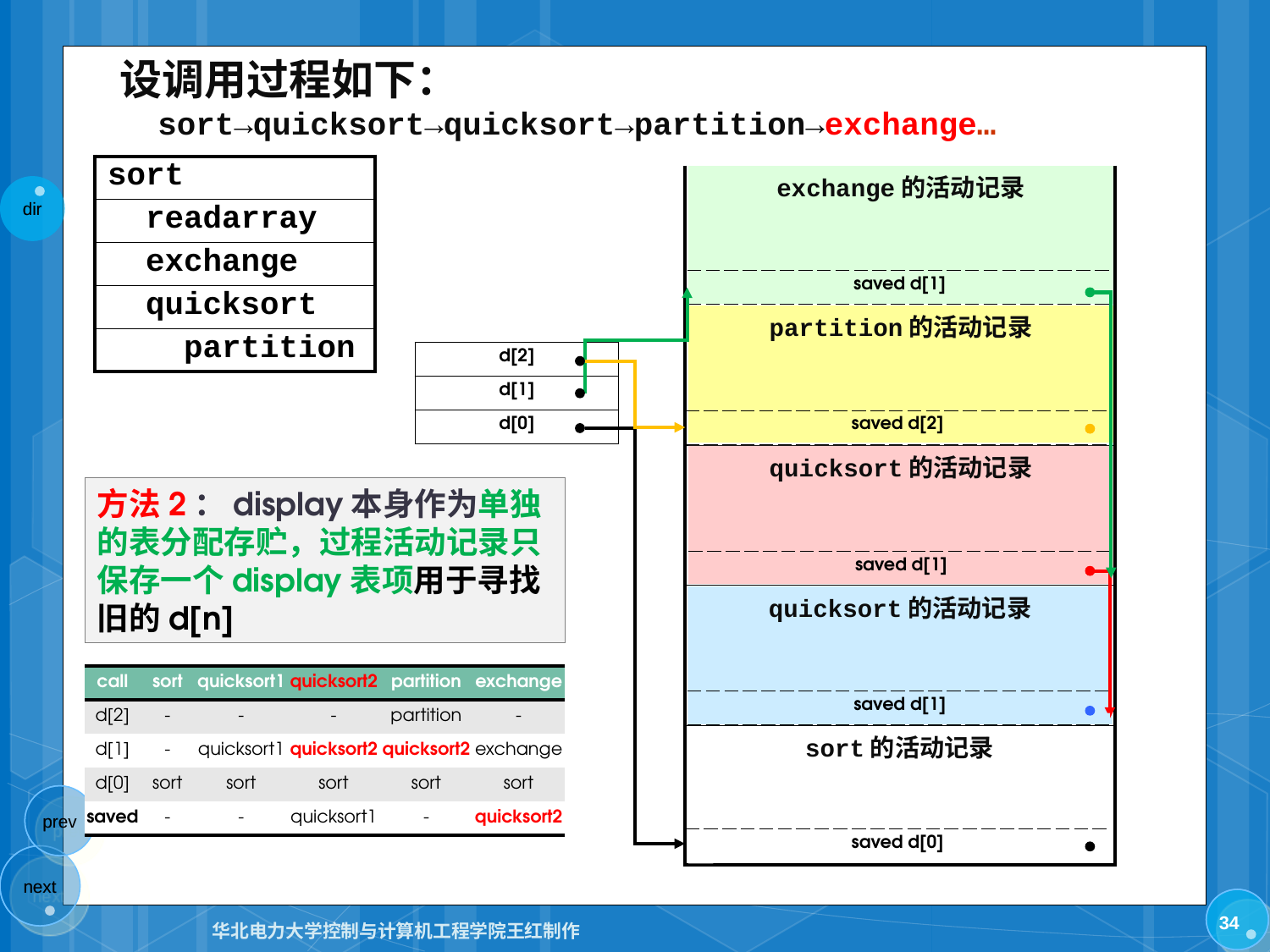

设调用过程如下：
  sort→quicksort→quicksort→partition→exchange…
| sort |
| --- |
| readarray |
| exchange |
| quicksort |
| partition |
|  |
| --- |
|  |
|  |
|  |
|  |
exchange的活动记录
| saved d[1] |
| --- |

partition的活动记录
| d[2] |
| --- |
| d[1] |
| d[0] |

| saved d[2] |
| --- |

quicksort的活动记录
方法2：display本身作为单独的表分配存贮，过程活动记录只保存一个display表项用于寻找旧的d[n]
| saved d[1] |
| --- |

quicksort的活动记录
| call | sort | quicksort1 | quicksort2 | partition | exchange |
| --- | --- | --- | --- | --- | --- |
| d[2] | - | - | - | partition | - |
| d[1] | - | quicksort1 | quicksort2 | quicksort2 | exchange |
| d[0] | sort | sort | sort | sort | sort |
| saved | - | - | quicksort1 | - | quicksort2 |
| saved d[1] |
| --- |

sort的活动记录
| saved d[0] |
| --- |

34
华北电力大学控制与计算机工程学院王红制作